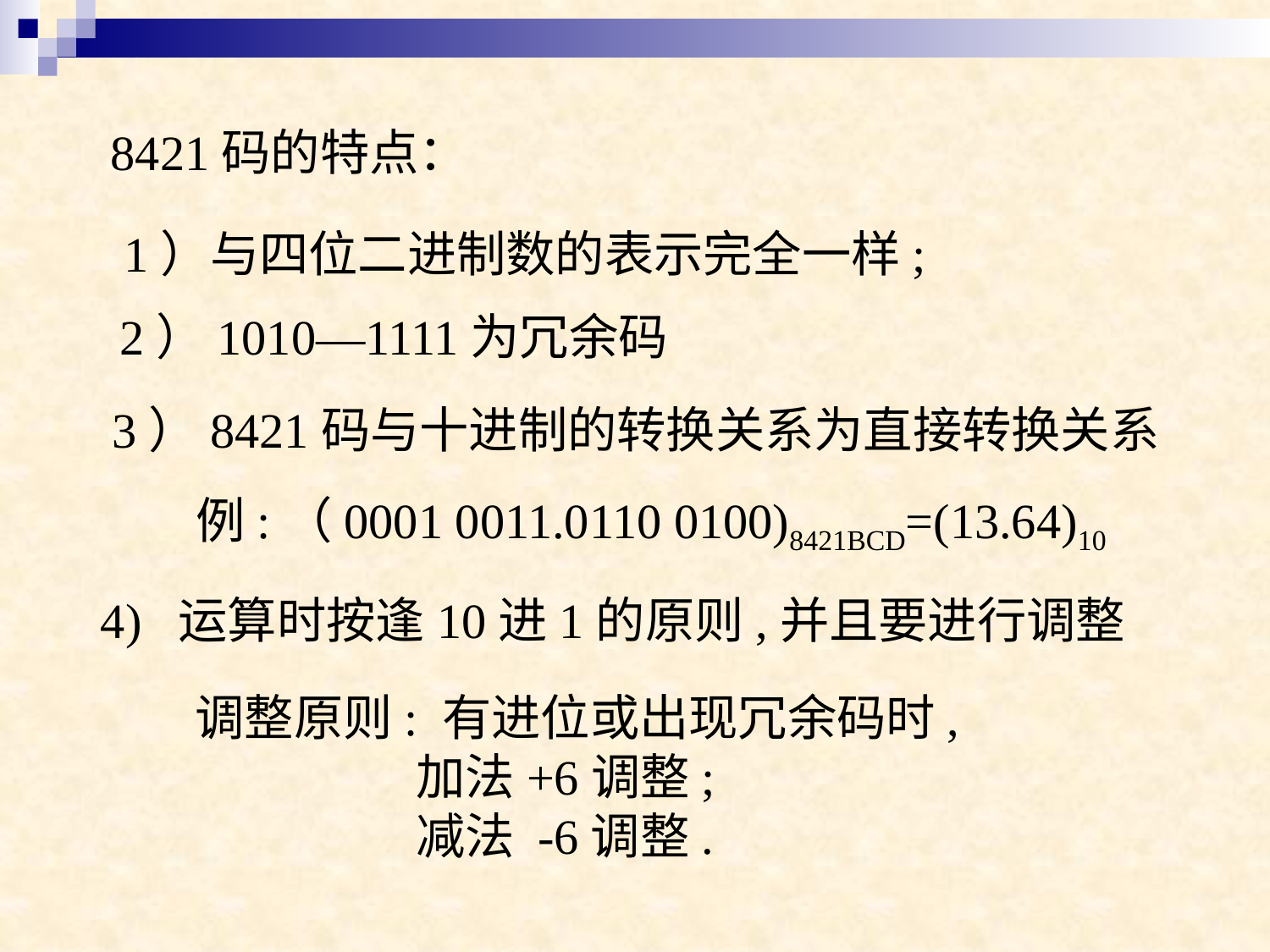

8421码的特点：
1）与四位二进制数的表示完全一样;
2）1010—1111为冗余码
3）8421码与十进制的转换关系为直接转换关系
例:（0001 0011.0110 0100)8421BCD=(13.64)10
4)  运算时按逢10进1的原则,并且要进行调整
调整原则: 有进位或出现冗余码时,
                   加法+6调整;
                   减法 -6调整.